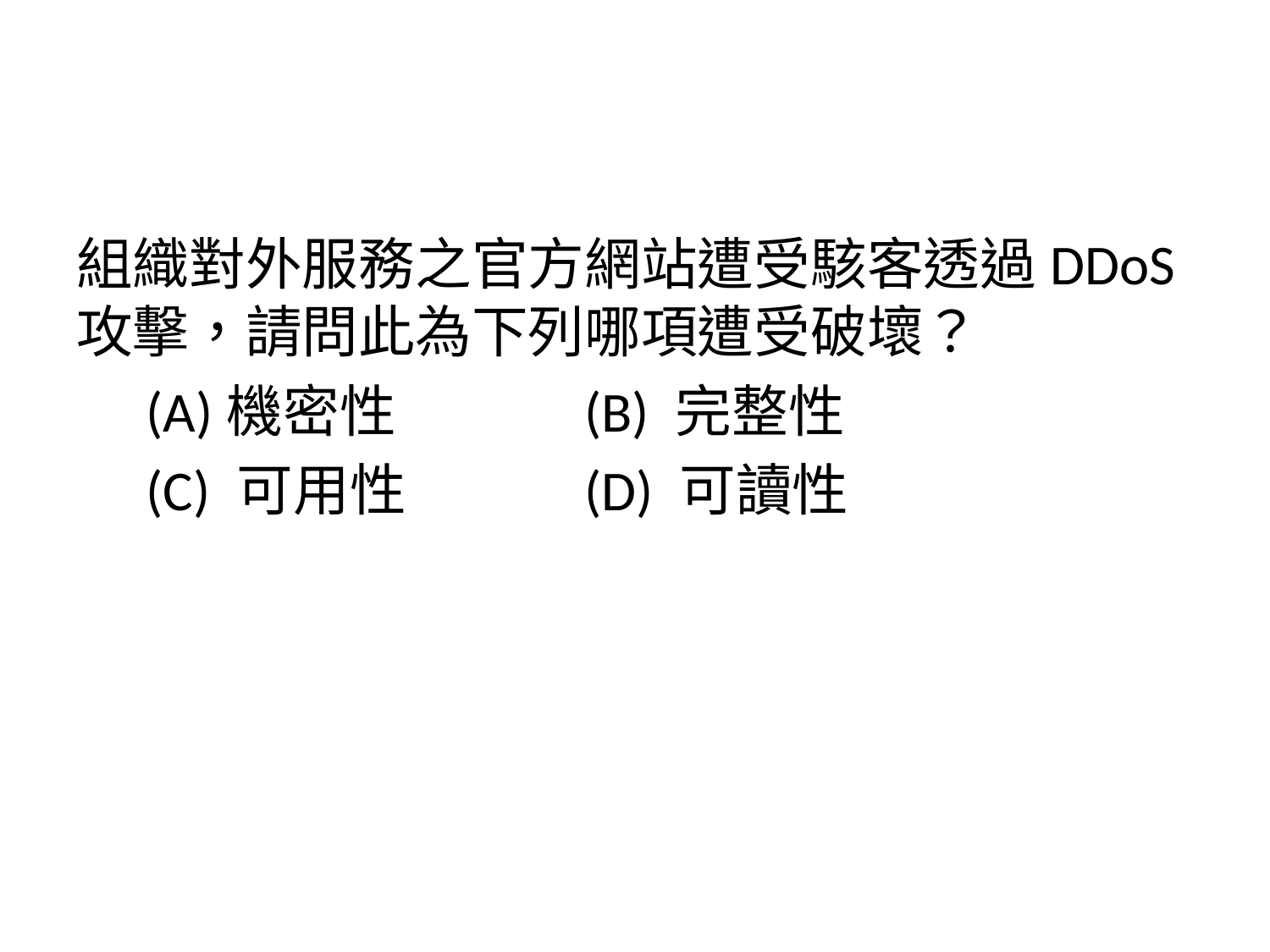

組織對外服務之官方網站遭受駭客透過DDoS攻擊，請問此為下列哪項遭受破壞？
　(A)機密性		(B) 完整性
　(C) 可用性		(D) 可讀性